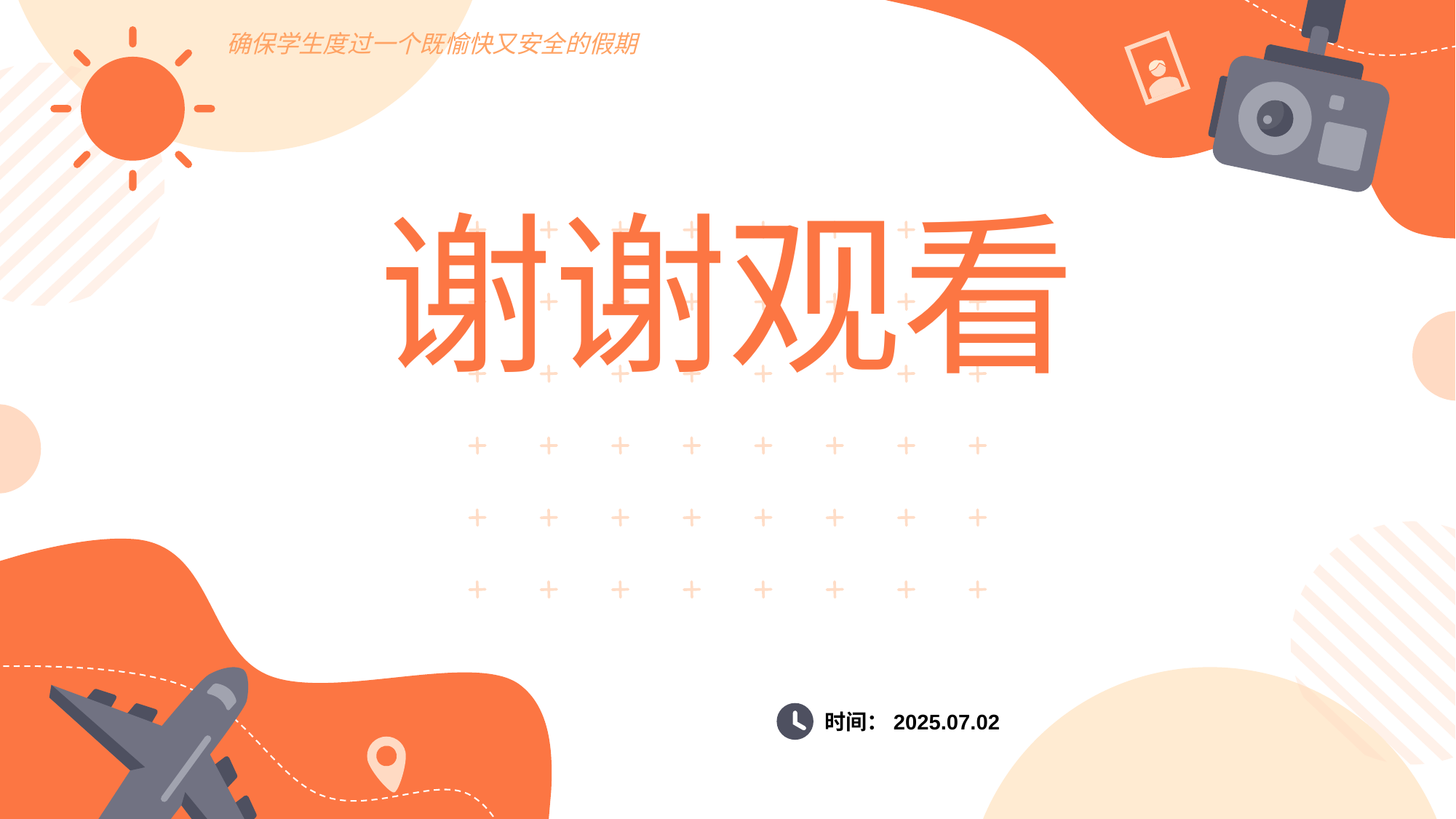

确保学生度过一个既愉快又安全的假期

谢谢观看

期末安全教育主题课件PPT模板

时间：2025.07.02